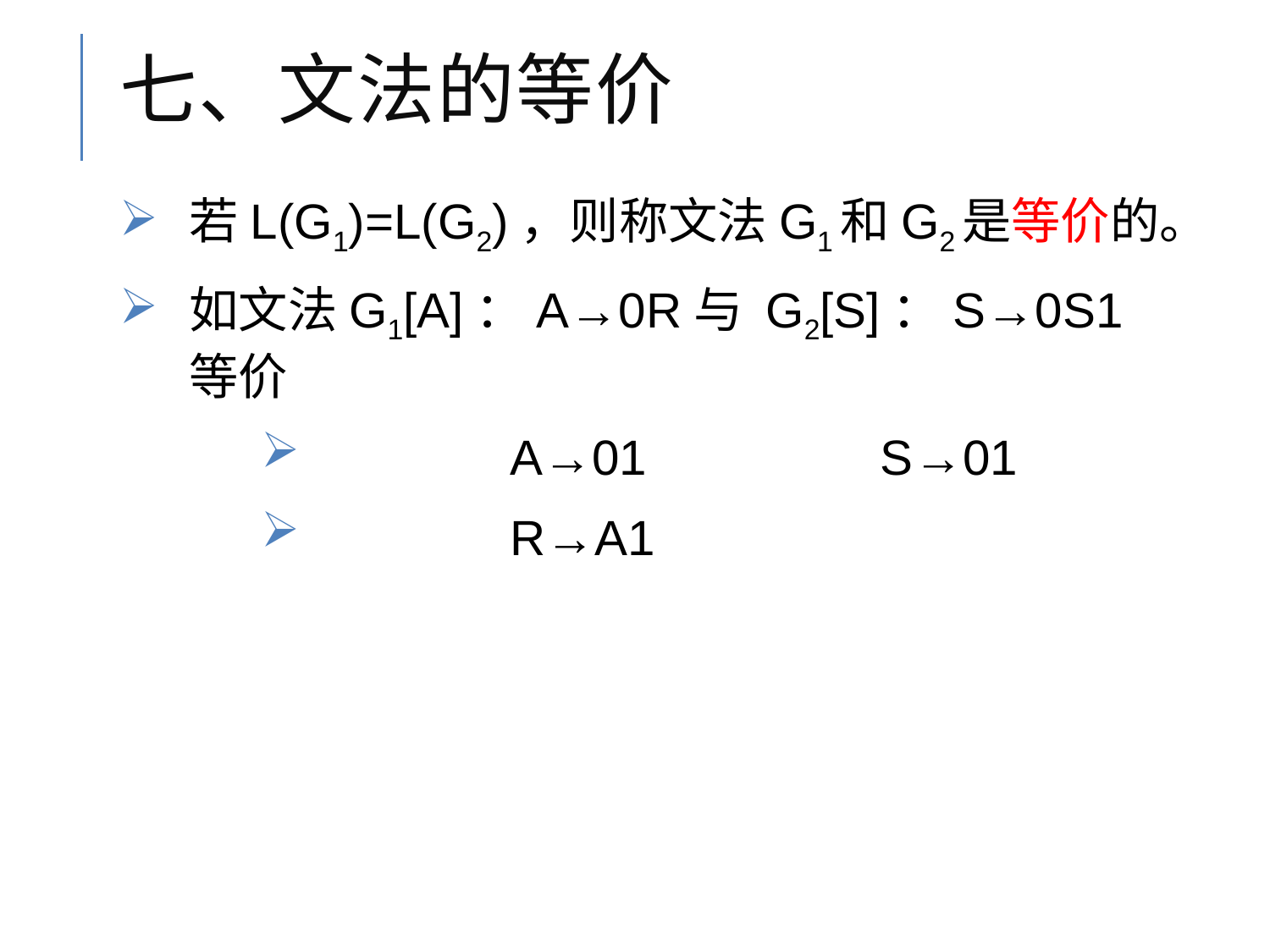

# 七、文法的等价
若L(G1)=L(G2)，则称文法G1和G2是等价的。
如文法G1[A]：A→0R与 G2[S]：S→0S1 等价
             A→01                 S→01
             R→A1
38